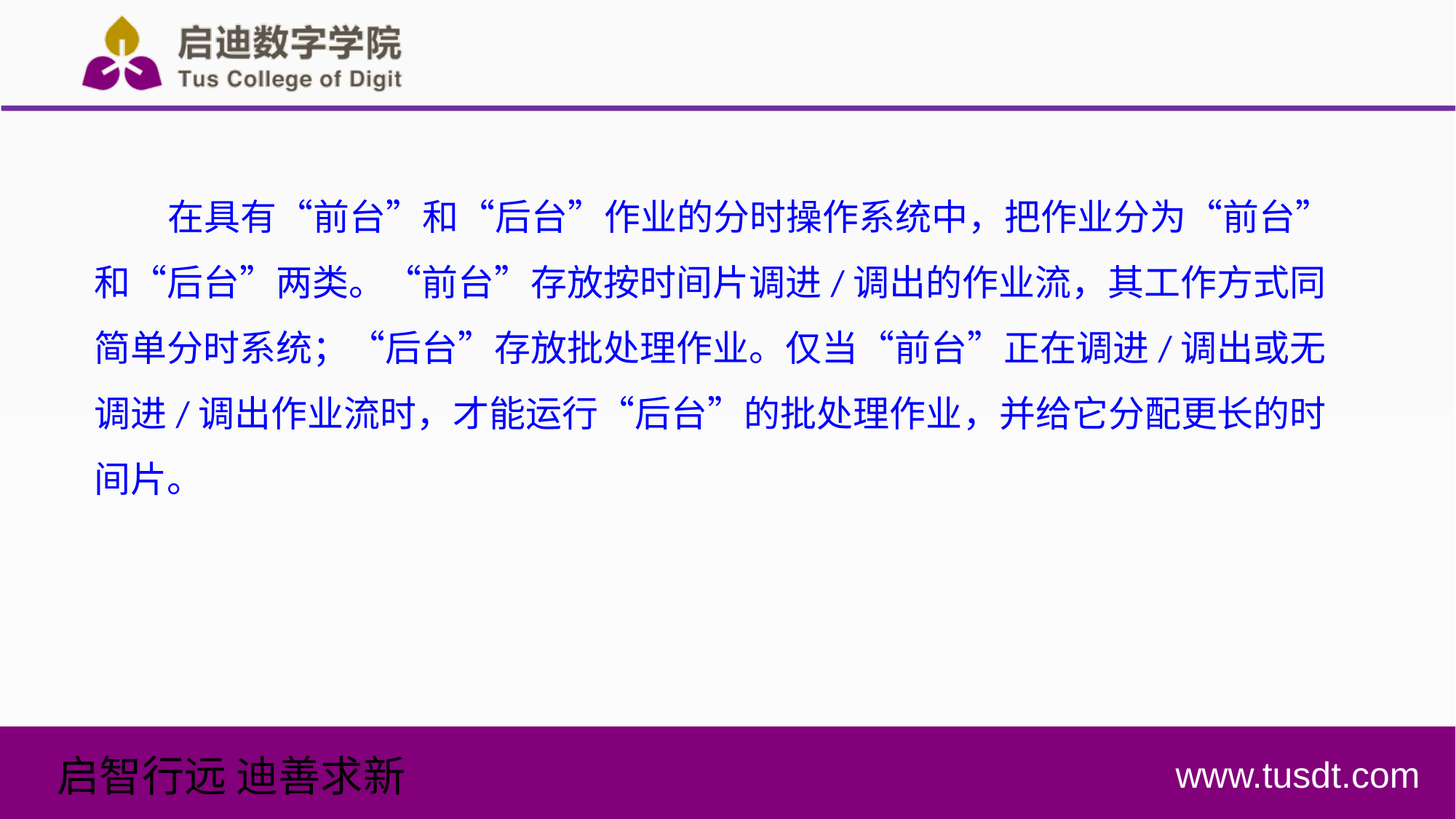

在具有“前台”和“后台”作业的分时操作系统中，把作业分为“前台”和“后台”两类。“前台”存放按时间片调进/调出的作业流，其工作方式同简单分时系统；“后台”存放批处理作业。仅当“前台”正在调进/调出或无调进/调出作业流时，才能运行“后台”的批处理作业，并给它分配更长的时间片。